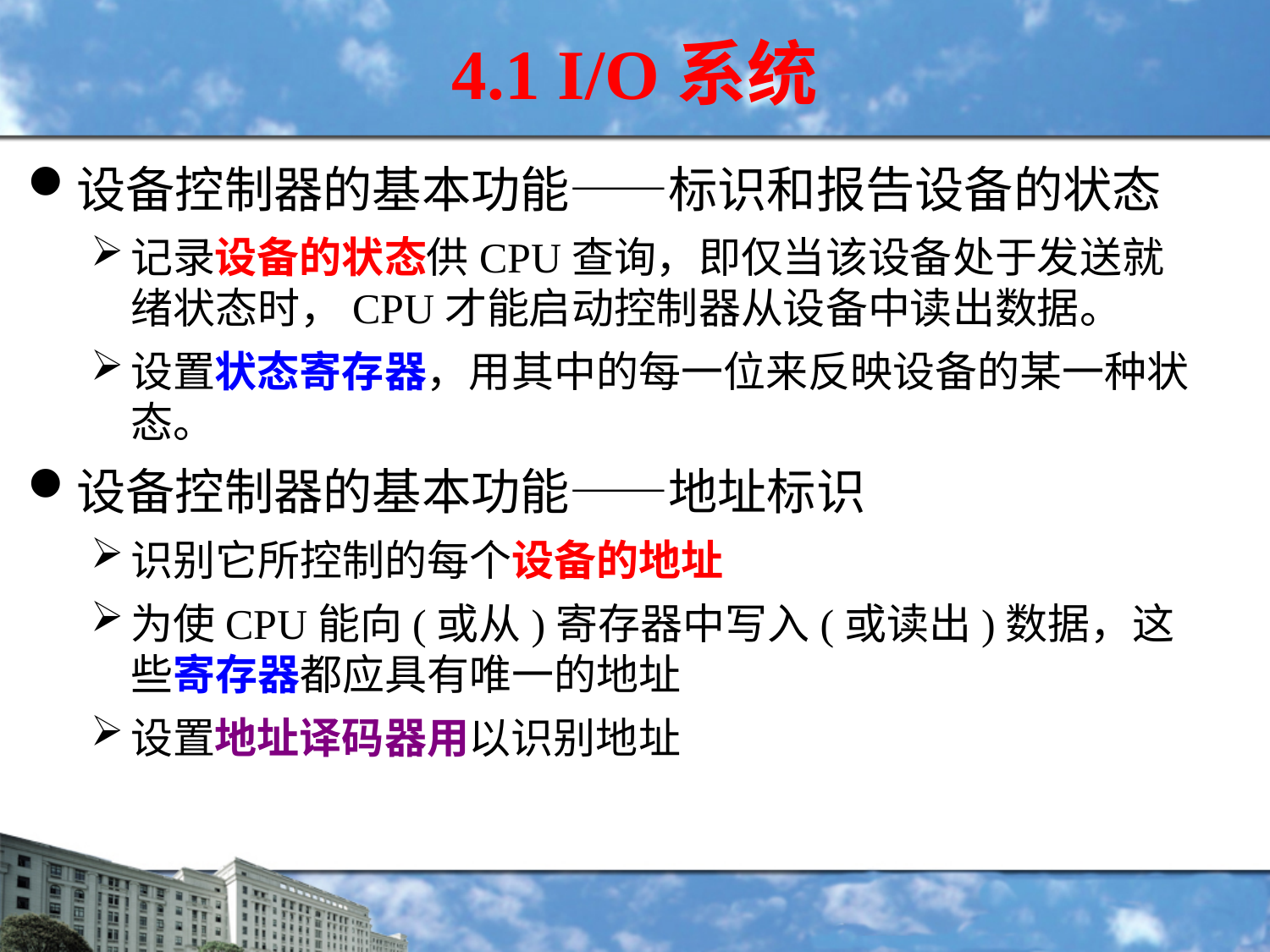

4.1 I/O系统
设备控制器的基本功能——标识和报告设备的状态
记录设备的状态供CPU查询，即仅当该设备处于发送就绪状态时，CPU才能启动控制器从设备中读出数据。
设置状态寄存器，用其中的每一位来反映设备的某一种状态。
设备控制器的基本功能——地址标识
识别它所控制的每个设备的地址
为使CPU能向(或从)寄存器中写入(或读出)数据，这些寄存器都应具有唯一的地址
设置地址译码器用以识别地址